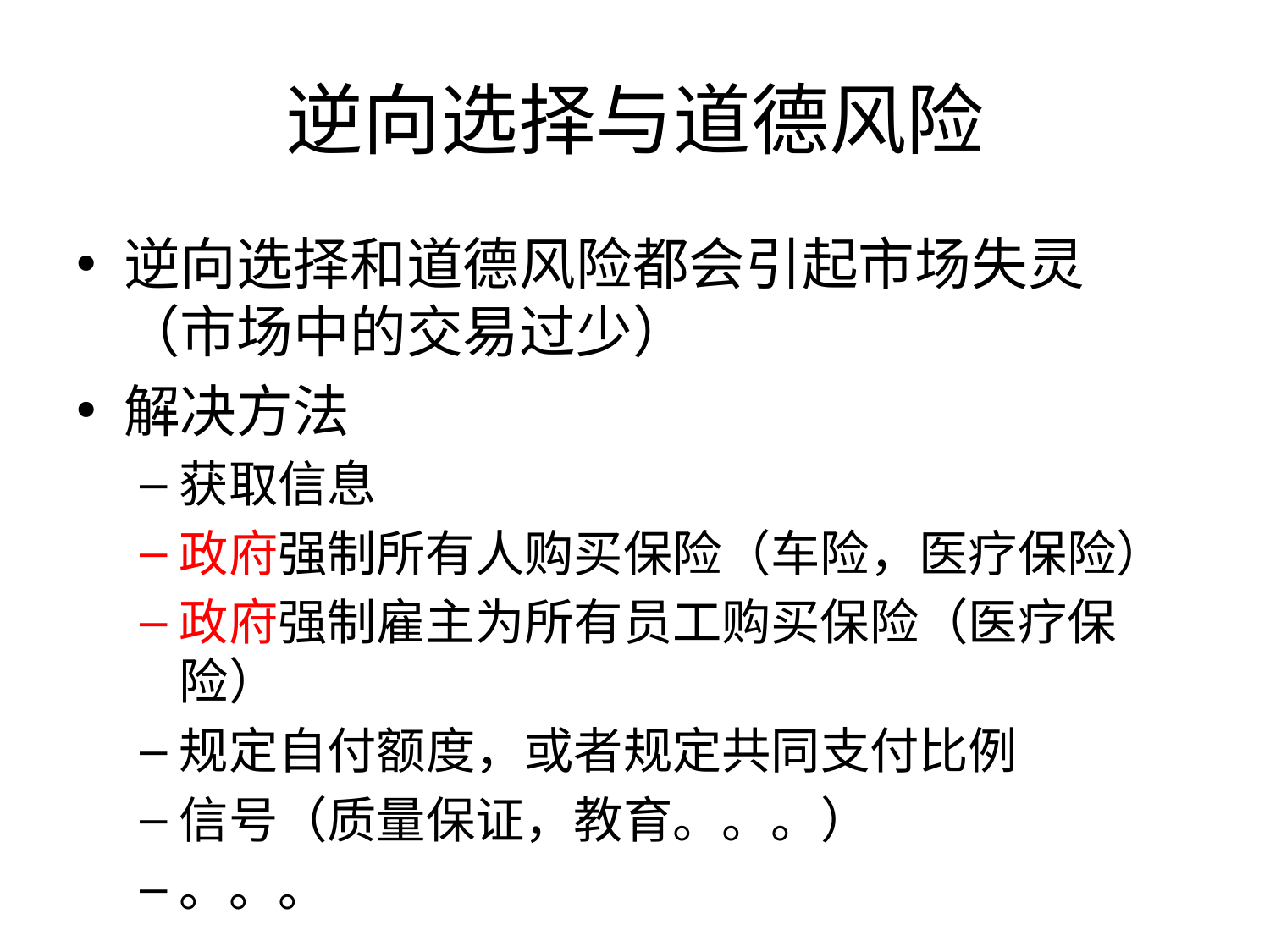

逆向选择与道德风险
逆向选择和道德风险都会引起市场失灵（市场中的交易过少）
解决方法
获取信息
政府强制所有人购买保险（车险，医疗保险）
政府强制雇主为所有员工购买保险（医疗保险）
规定自付额度，或者规定共同支付比例
信号（质量保证，教育。。。）
。。。